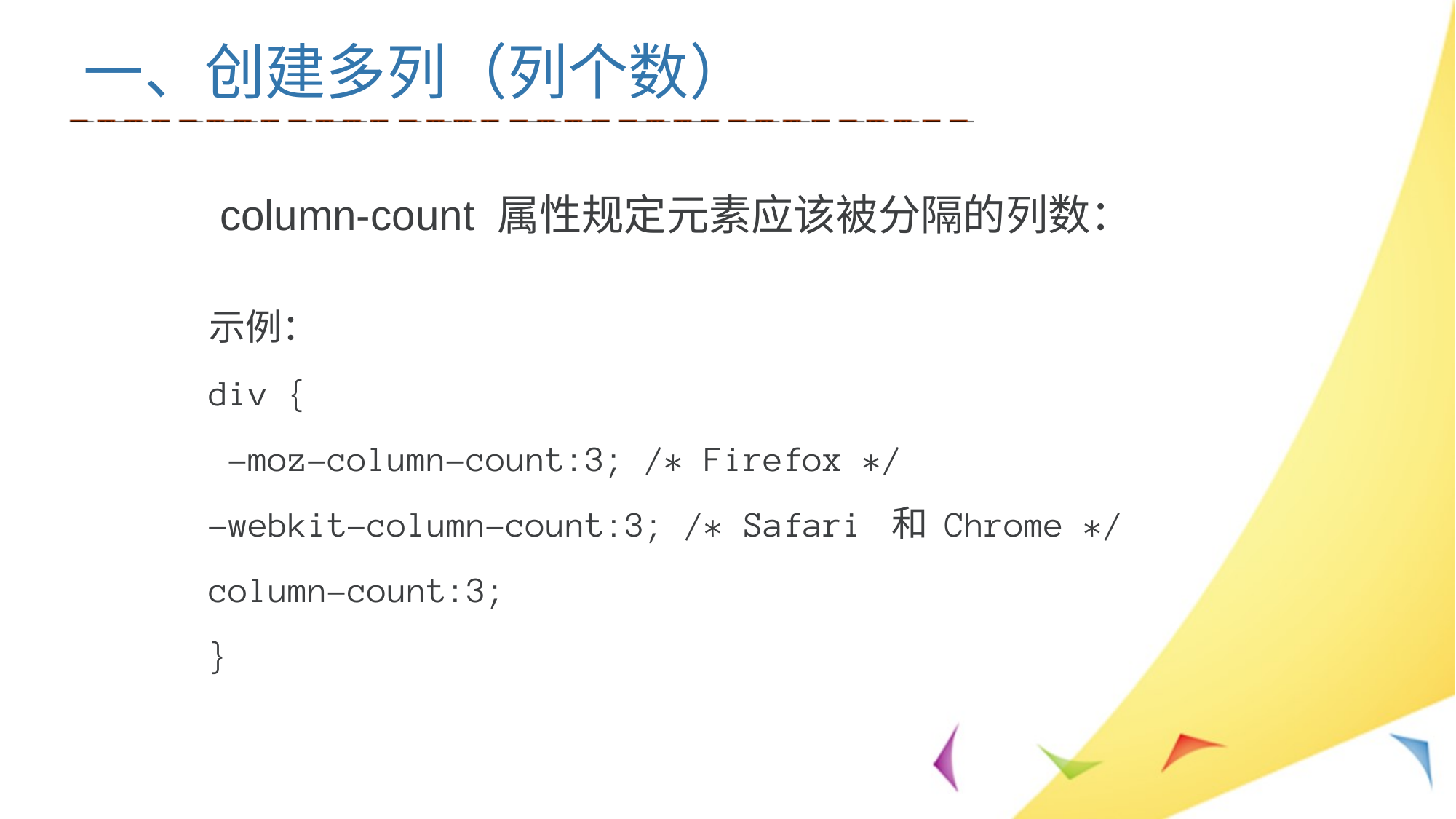

# 一、创建多列（列个数）
column-count 属性规定元素应该被分隔的列数：
示例：
div {
 -moz-column-count:3; /* Firefox */
-webkit-column-count:3; /* Safari 和 Chrome */
column-count:3;
}